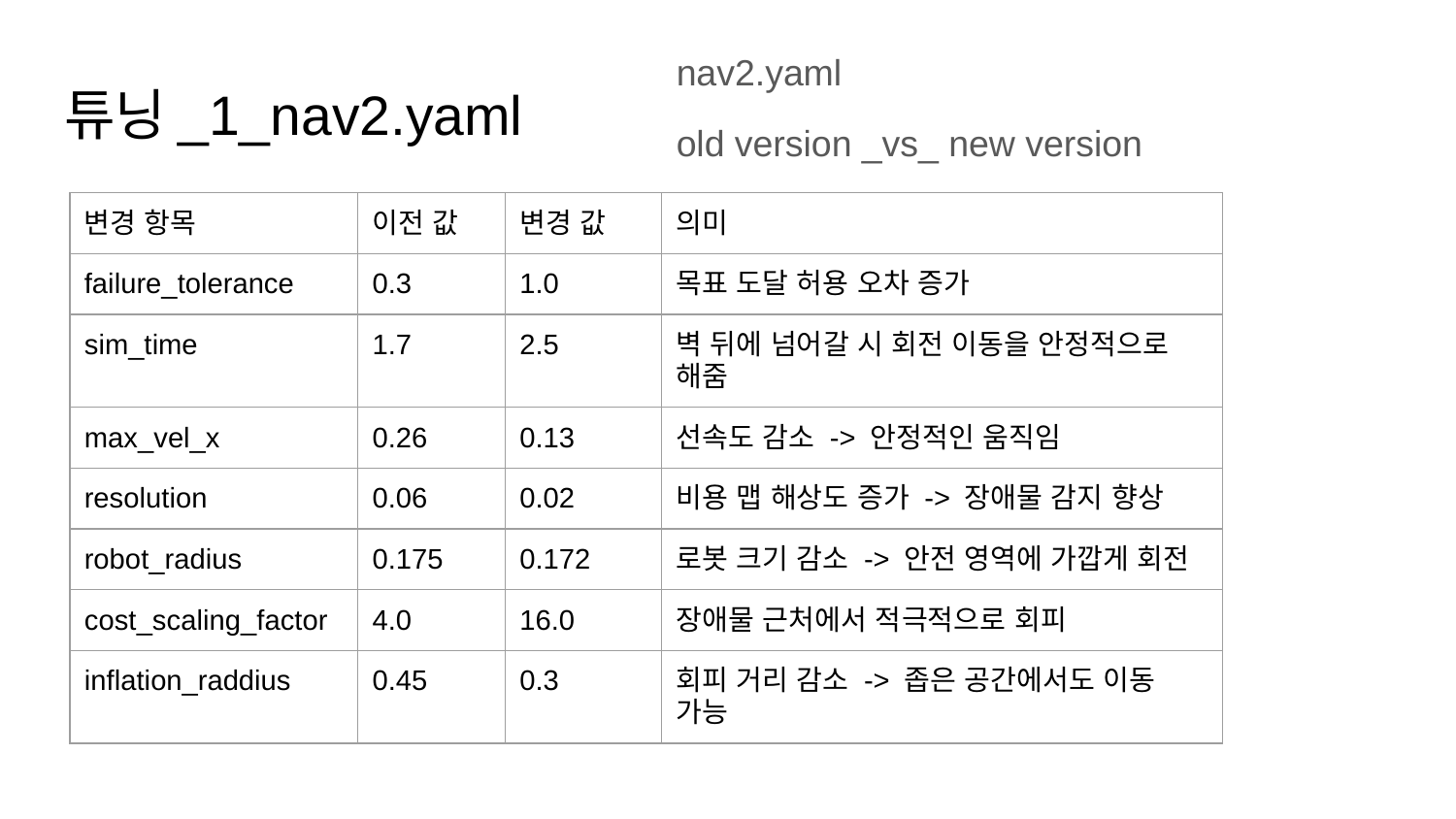

nav2.yaml
old version _vs_ new version
# 튜닝_1_nav2.yaml
| 변경 항목 | 이전 값 | 변경 값 | 의미 |
| --- | --- | --- | --- |
| failure\_tolerance | 0.3 | 1.0 | 목표 도달 허용 오차 증가 |
| sim\_time | 1.7 | 2.5 | 벽 뒤에 넘어갈 시 회전 이동을 안정적으로 해줌 |
| max\_vel\_x | 0.26 | 0.13 | 선속도 감소 -> 안정적인 움직임 |
| resolution | 0.06 | 0.02 | 비용 맵 해상도 증가 -> 장애물 감지 향상 |
| robot\_radius | 0.175 | 0.172 | 로봇 크기 감소 -> 안전 영역에 가깝게 회전 |
| cost\_scaling\_factor | 4.0 | 16.0 | 장애물 근처에서 적극적으로 회피 |
| inflation\_raddius | 0.45 | 0.3 | 회피 거리 감소 -> 좁은 공간에서도 이동 가능 |